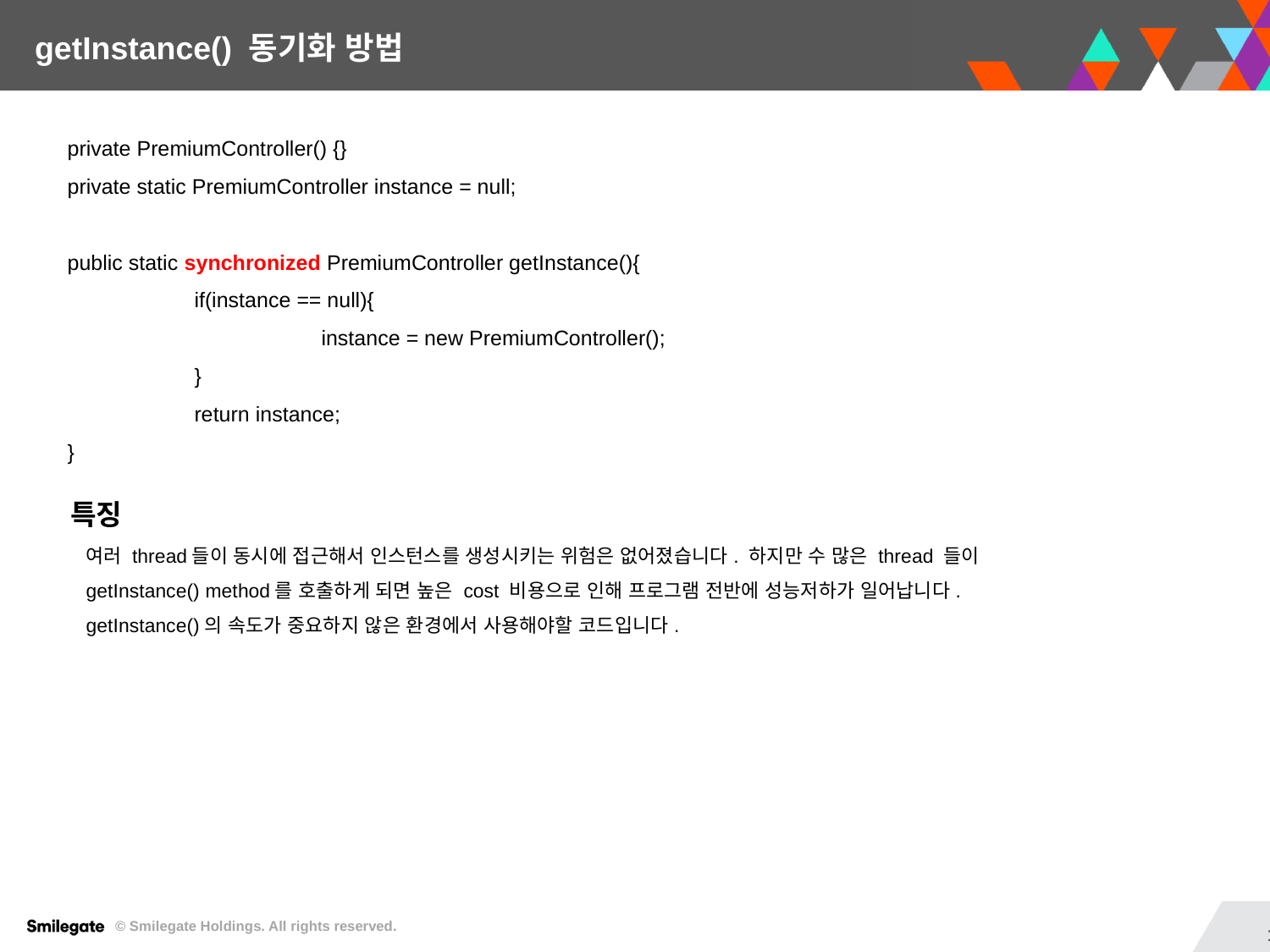

getInstance() 동기화 방법
private PremiumController() {}
private static PremiumController instance = null;

public static synchronized PremiumController getInstance(){
	if(instance == null){
		instance = new PremiumController();
	}
	return instance;
}
특징
여러 thread들이 동시에 접근해서 인스턴스를 생성시키는 위험은 없어졌습니다. 하지만 수 많은 thread 들이
getInstance() method를 호출하게 되면 높은 cost 비용으로 인해 프로그램 전반에 성능저하가 일어납니다.
getInstance()의 속도가 중요하지 않은 환경에서 사용해야할 코드입니다.